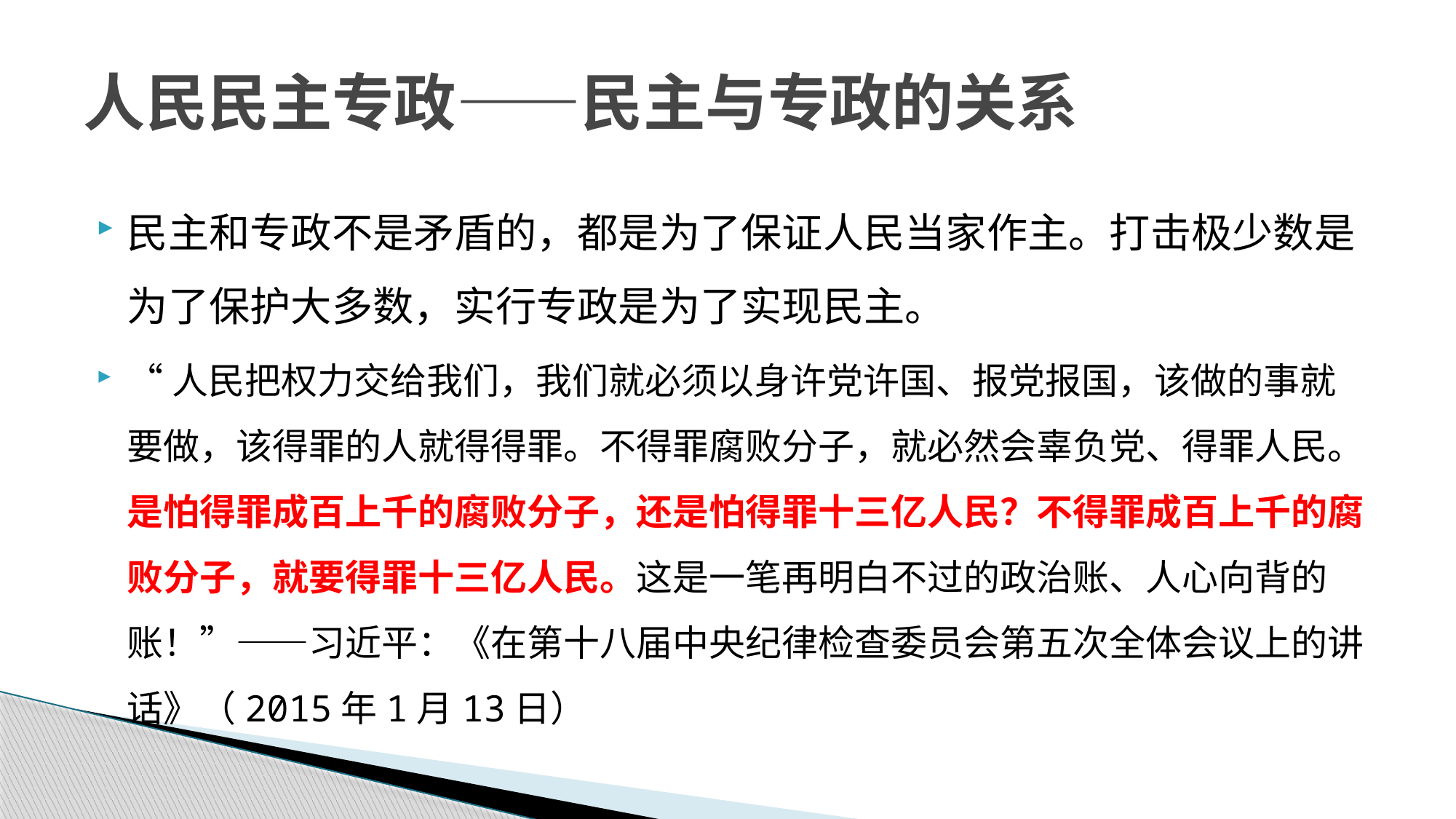

# 人民民主专政——民主与专政的关系
民主和专政不是矛盾的，都是为了保证人民当家作主。打击极少数是为了保护大多数，实行专政是为了实现民主。
“人民把权力交给我们，我们就必须以身许党许国、报党报国，该做的事就要做，该得罪的人就得得罪。不得罪腐败分子，就必然会辜负党、得罪人民。是怕得罪成百上千的腐败分子，还是怕得罪十三亿人民？不得罪成百上千的腐败分子，就要得罪十三亿人民。这是一笔再明白不过的政治账、人心向背的账！”——习近平：《在第十八届中央纪律检查委员会第五次全体会议上的讲话》（2015年1月13日）